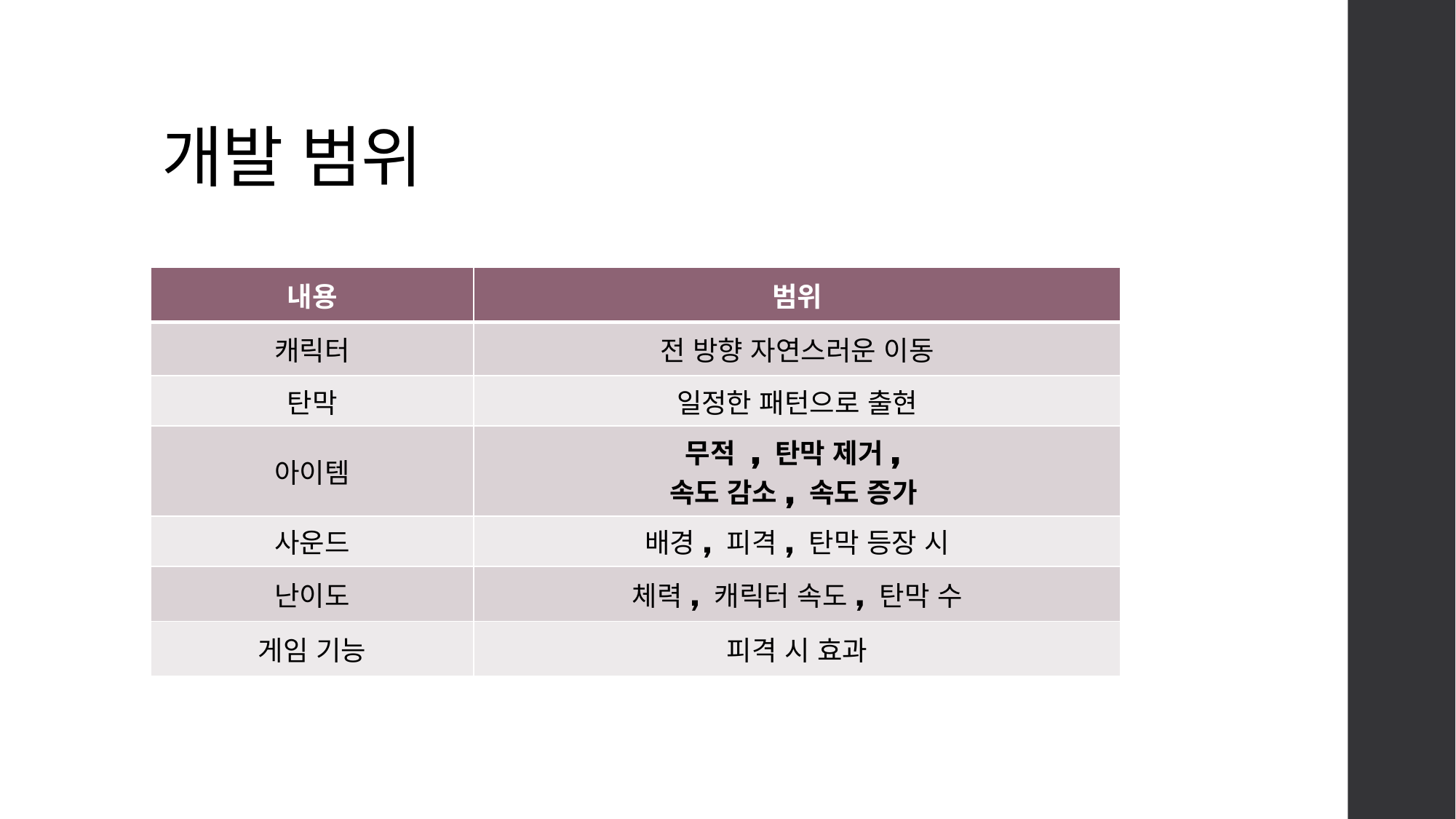

# 개발 범위
| 내용 | 범위 |
| --- | --- |
| 캐릭터 | 전 방향 자연스러운 이동 |
| 탄막 | 일정한 패턴으로 출현 |
| 아이템 | 무적 , 탄막 제거, 속도 감소, 속도 증가 |
| 사운드 | 배경, 피격, 탄막 등장 시 |
| 난이도 | 체력, 캐릭터 속도, 탄막 수 |
| 게임 기능 | 피격 시 효과 |